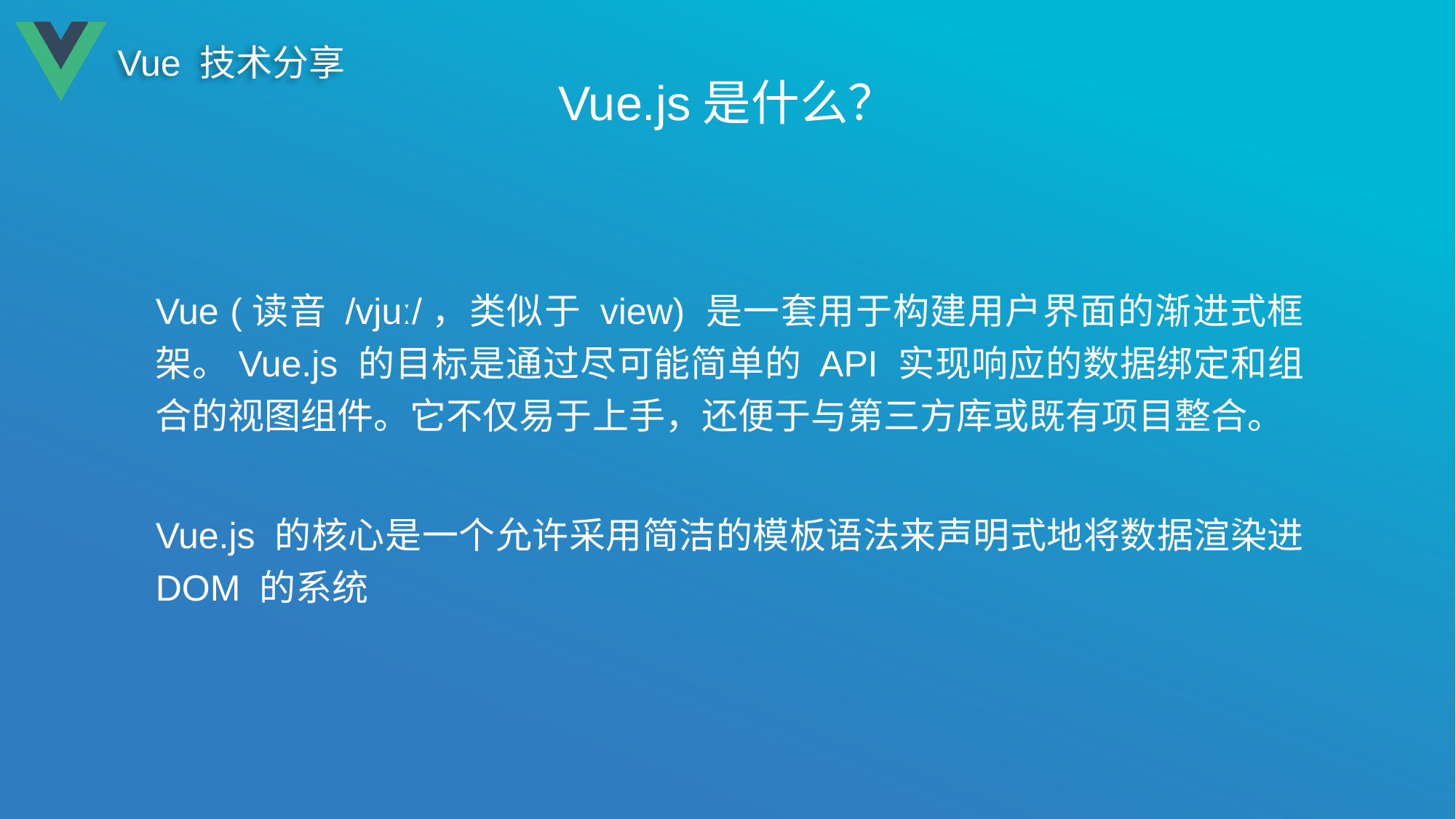

# Vue.js是什么？
Vue (读音 /vjuː/，类似于 view) 是一套用于构建用户界面的渐进式框架。Vue.js 的目标是通过尽可能简单的 API 实现响应的数据绑定和组合的视图组件。它不仅易于上手，还便于与第三方库或既有项目整合。

Vue.js 的核心是一个允许采用简洁的模板语法来声明式地将数据渲染进 DOM 的系统